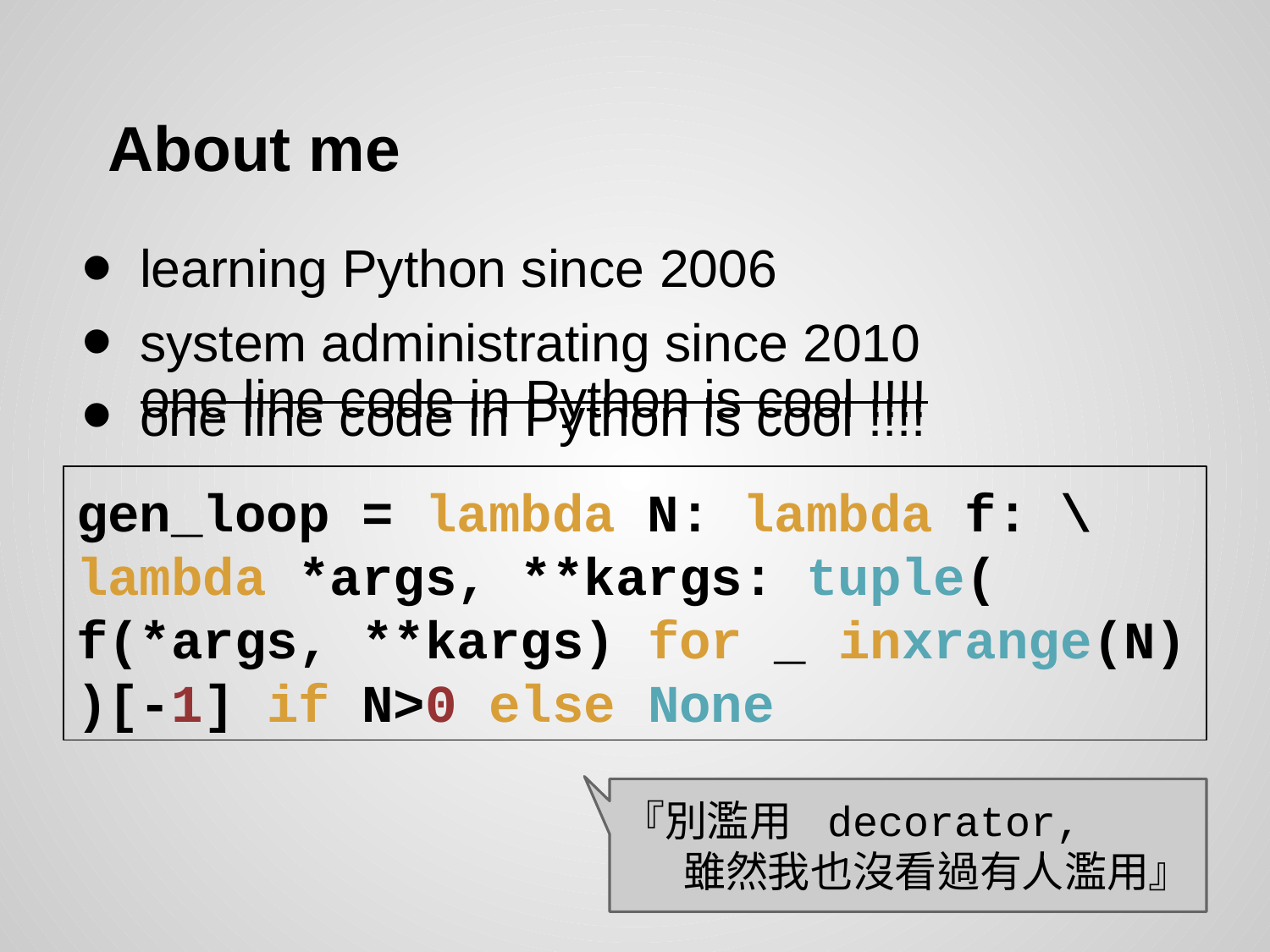

# About me
learning Python since 2006
system administrating since 2010
one line code in Python is cool !!!!
one line code in Python is cool !!!!
gen_loop = lambda N: lambda f: \lambda *args, **kargs: tuple(
f(*args, **kargs) for _ inxrange(N) )[-1] if N>0 else None
『別濫用 decorator,
  雖然我也沒看過有人濫用』